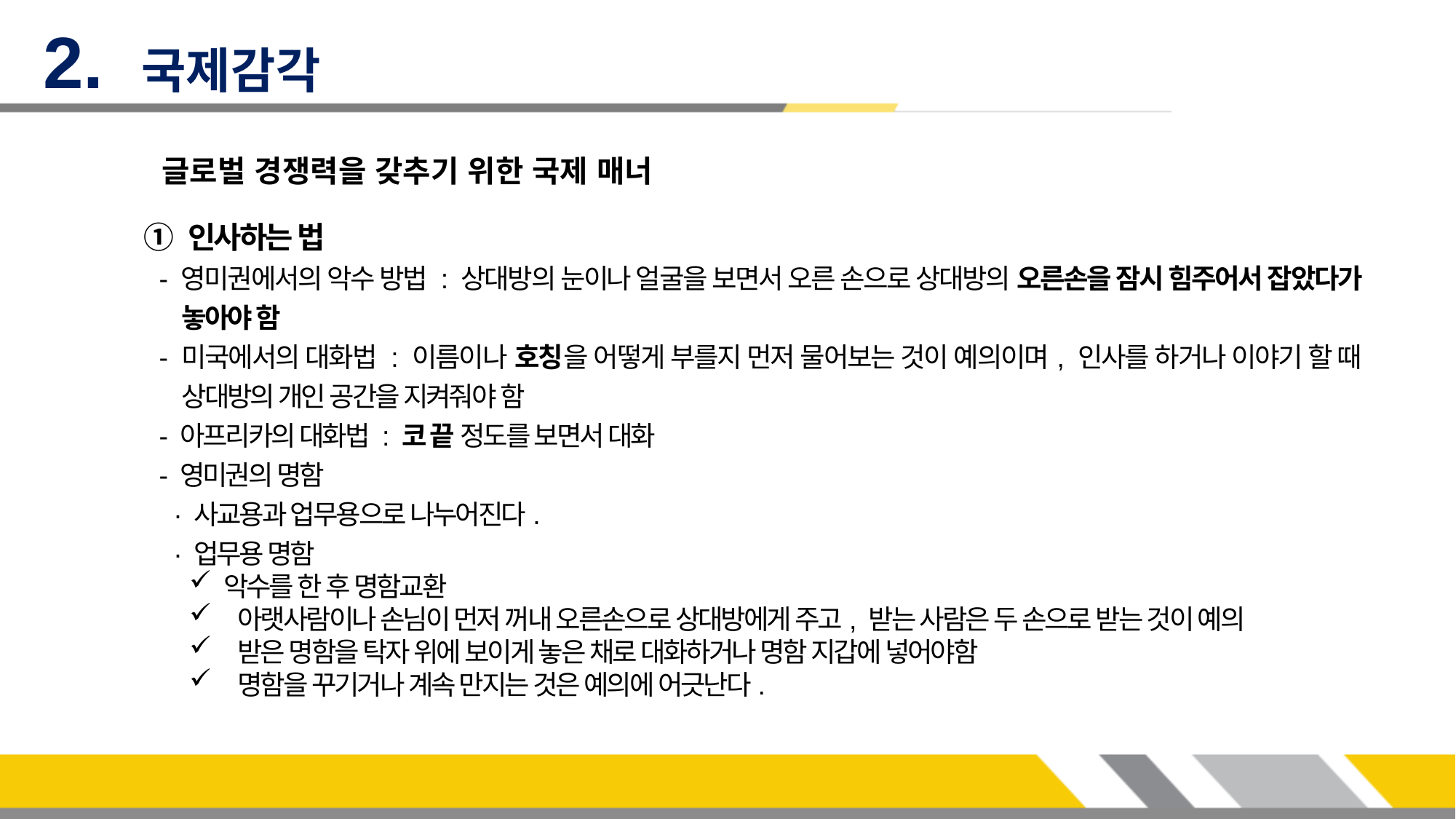

2. 국제감각
글로벌 경쟁력을 갖추기 위한 국제 매너
① 인사하는 법
- 영미권에서의 악수 방법 : 상대방의 눈이나 얼굴을 보면서 오른 손으로 상대방의 오른손을 잠시 힘주어서 잡았다가 놓아야 함
- 미국에서의 대화법 : 이름이나 호칭을 어떻게 부를지 먼저 물어보는 것이 예의이며, 인사를 하거나 이야기 할 때 상대방의 개인 공간을 지켜줘야 함
- 아프리카의 대화법 : 코 끝 정도를 보면서 대화
- 영미권의 명함
∙ 사교용과 업무용으로 나누어진다.
∙ 업무용 명함
악수를 한 후 명함교환
 아랫사람이나 손님이 먼저 꺼내 오른손으로 상대방에게 주고, 받는 사람은 두 손으로 받는 것이 예의
 받은 명함을 탁자 위에 보이게 놓은 채로 대화하거나 명함 지갑에 넣어야함
 명함을 꾸기거나 계속 만지는 것은 예의에 어긋난다.